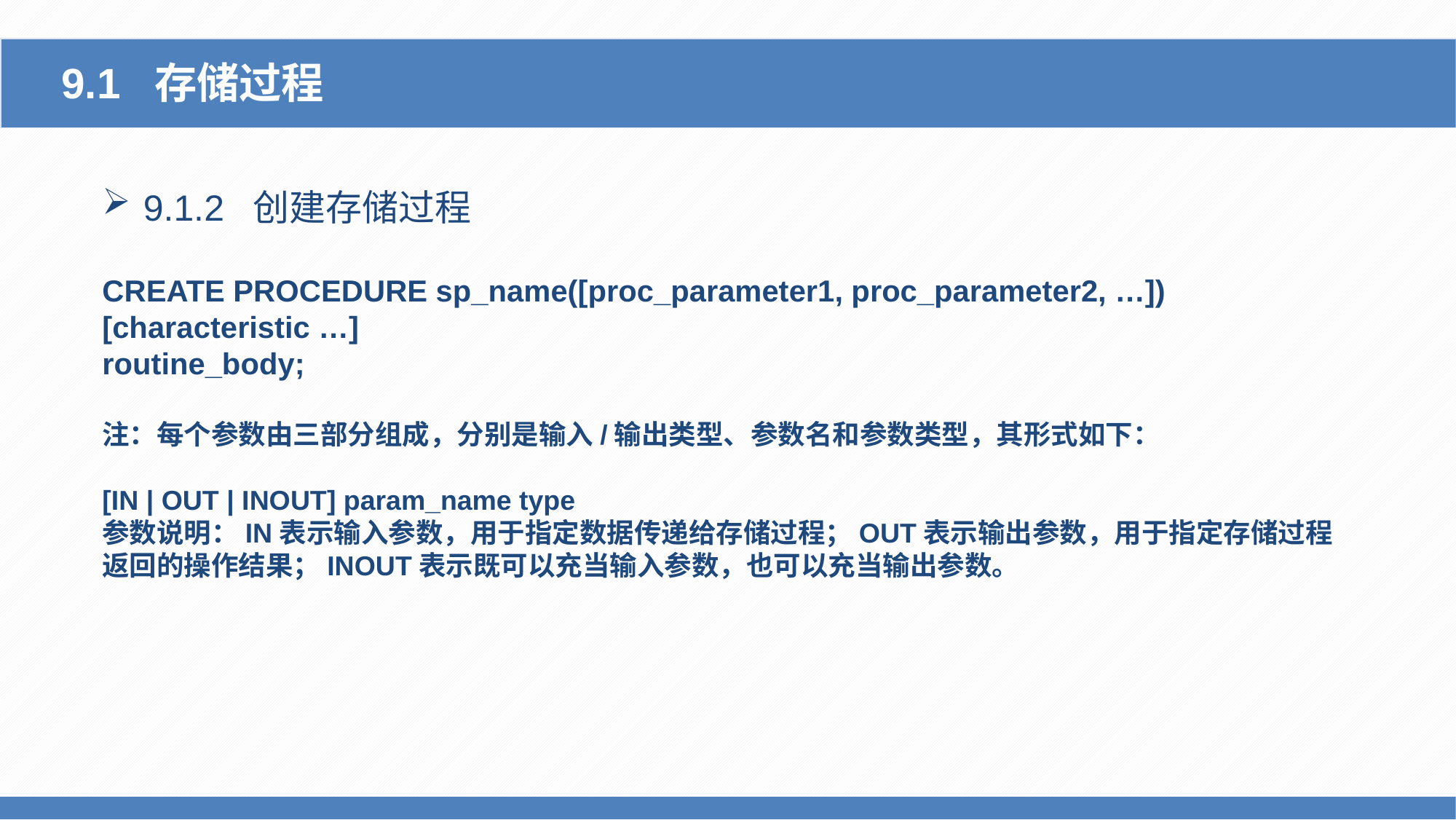

9.1  存储过程

9.1.2  创建存储过程

CREATE PROCEDURE sp_name([proc_parameter1, proc_parameter2, …])
[characteristic …]
routine_body;

注：每个参数由三部分组成，分别是输入/输出类型、参数名和参数类型，其形式如下：

[IN | OUT | INOUT] param_name type
参数说明：IN表示输入参数，用于指定数据传递给存储过程；OUT表示输出参数，用于指定存储过程返回的操作结果；INOUT表示既可以充当输入参数，也可以充当输出参数。